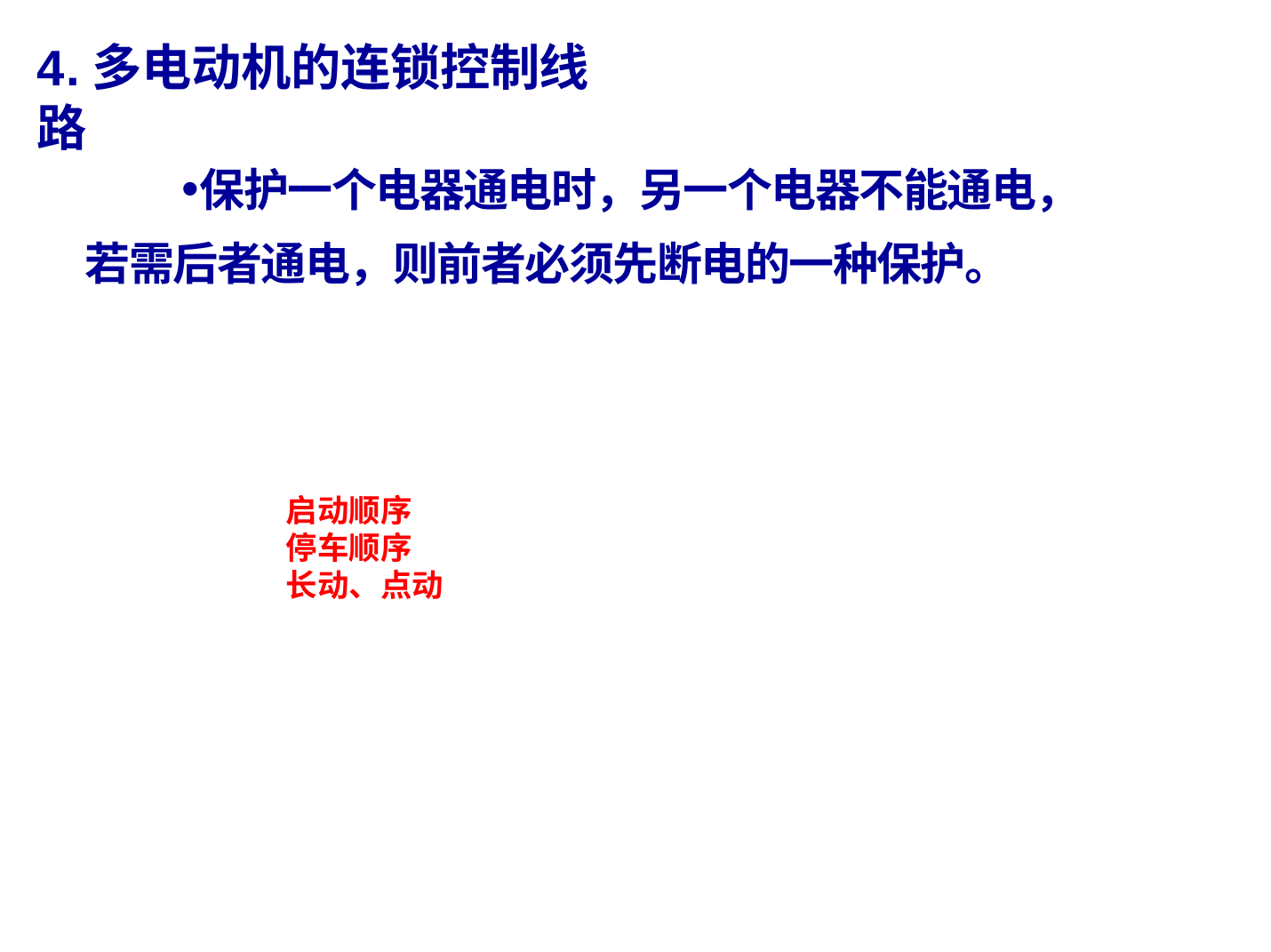

# 4.多电动机的连锁控制线路
保护一个电器通电时，另一个电器不能通电，若需后者通电，则前者必须先断电的一种保护。
启动顺序 停车顺序 长动、点动